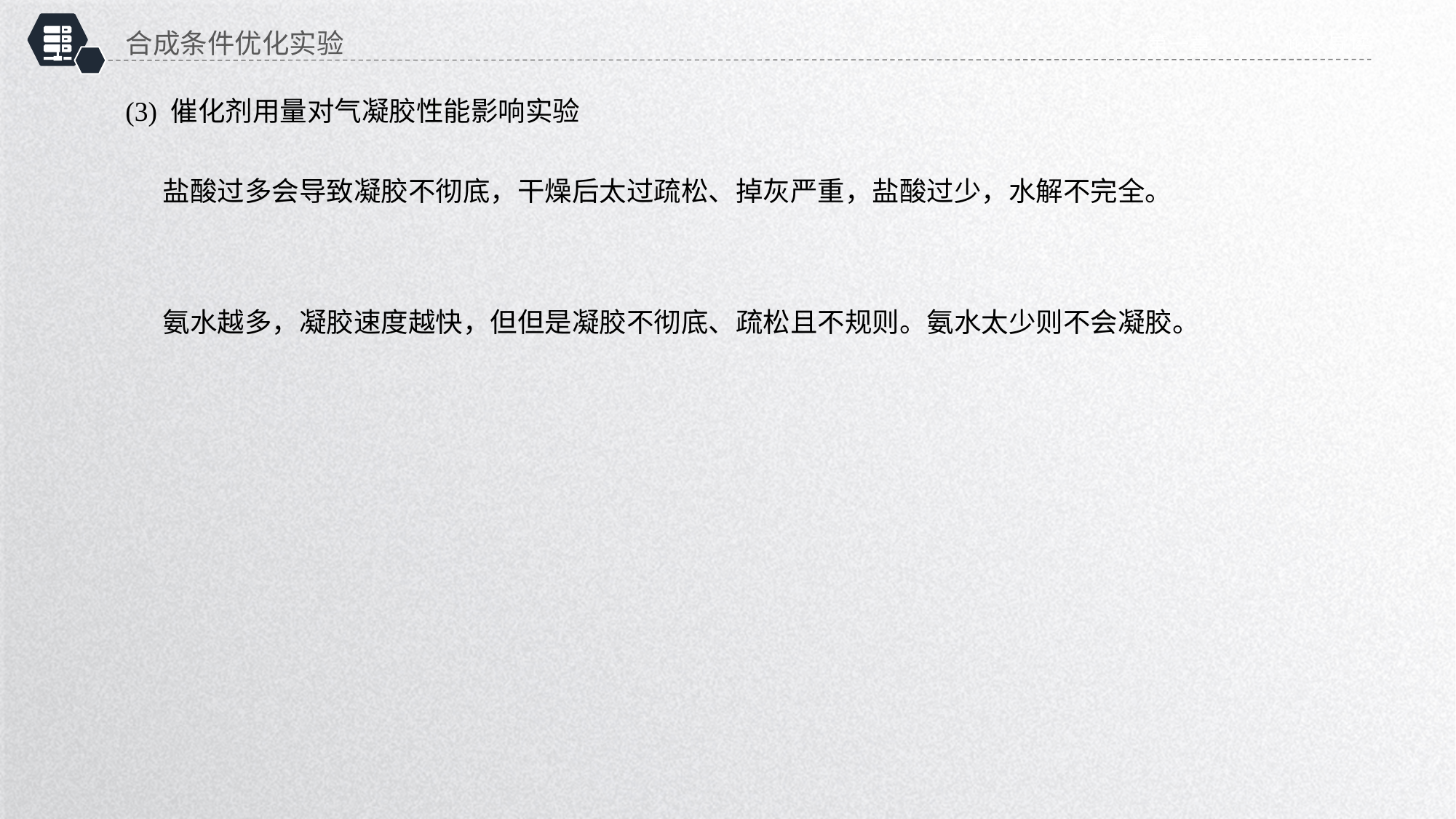

合成条件优化实验
论文导读

第一章

(3) 催化剂用量对气凝胶性能影响实验
盐酸过多会导致凝胶不彻底，干燥后太过疏松、掉灰严重，盐酸过少，水解不完全。

氨水越多，凝胶速度越快，但但是凝胶不彻底、疏松且不规则。氨水太少则不会凝胶。

延时符